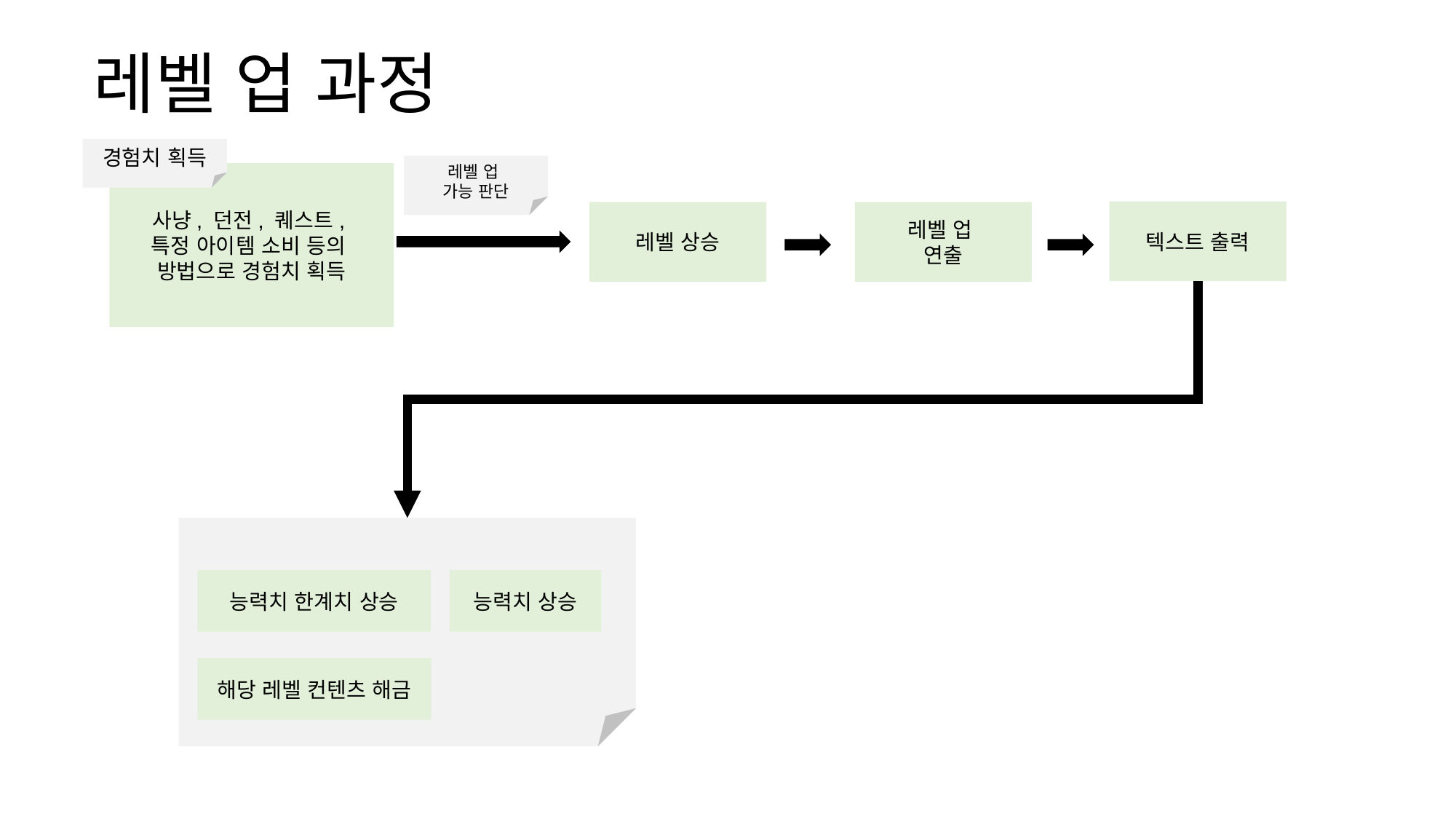

레벨 업 과정
경험치 획득
레벨 업
가능 판단
사냥, 던전, 퀘스트,
특정 아이템 소비 등의
방법으로 경험치 획득
텍스트 출력
레벨 상승
레벨 업
연출

능력치 상승
능력치 한계치 상승
해당 레벨 컨텐츠 해금